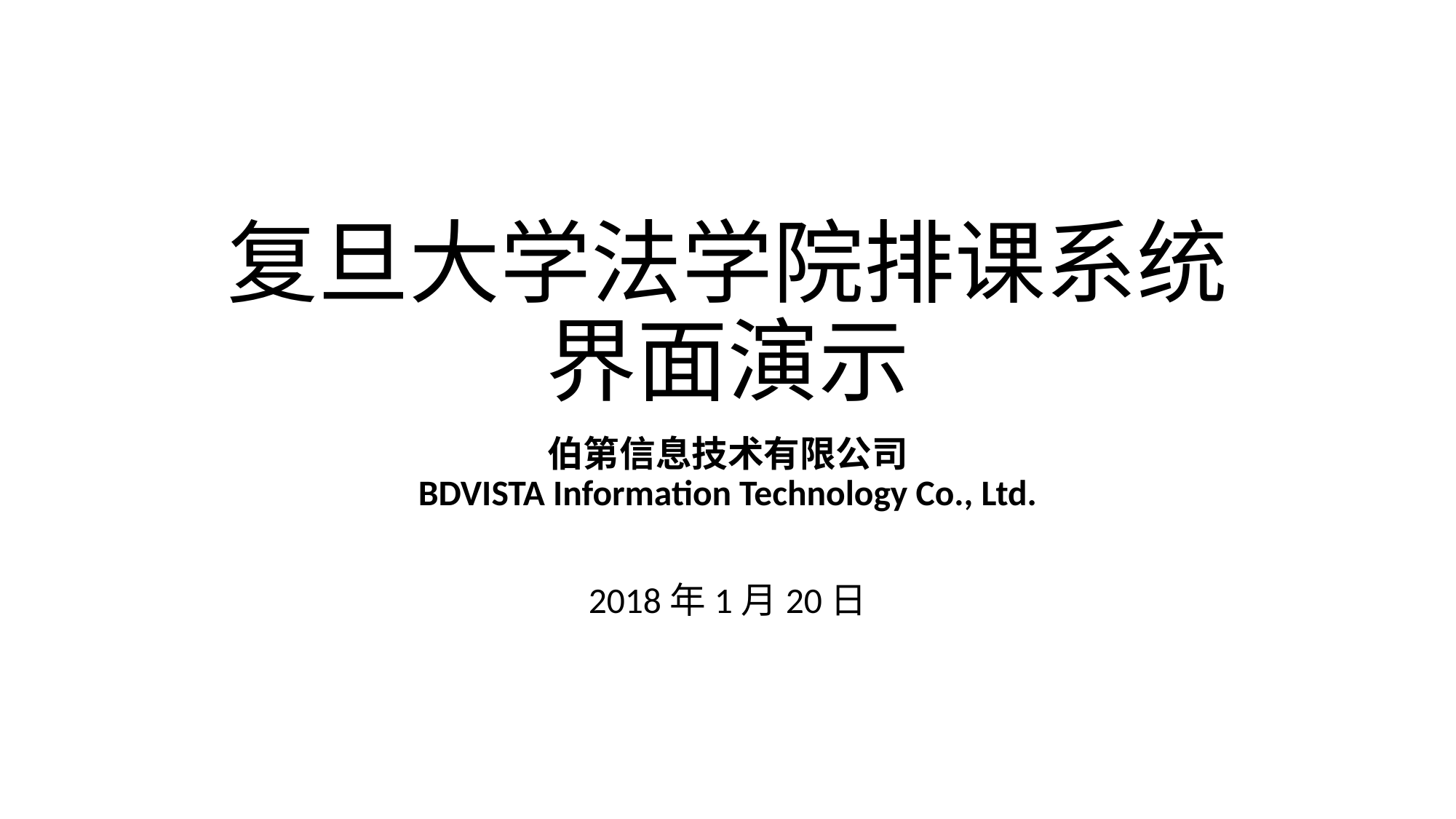

# 复旦大学法学院排课系统界面演示
伯第信息技术有限公司
BDVISTA Information Technology Co., Ltd.

2018年1月20日